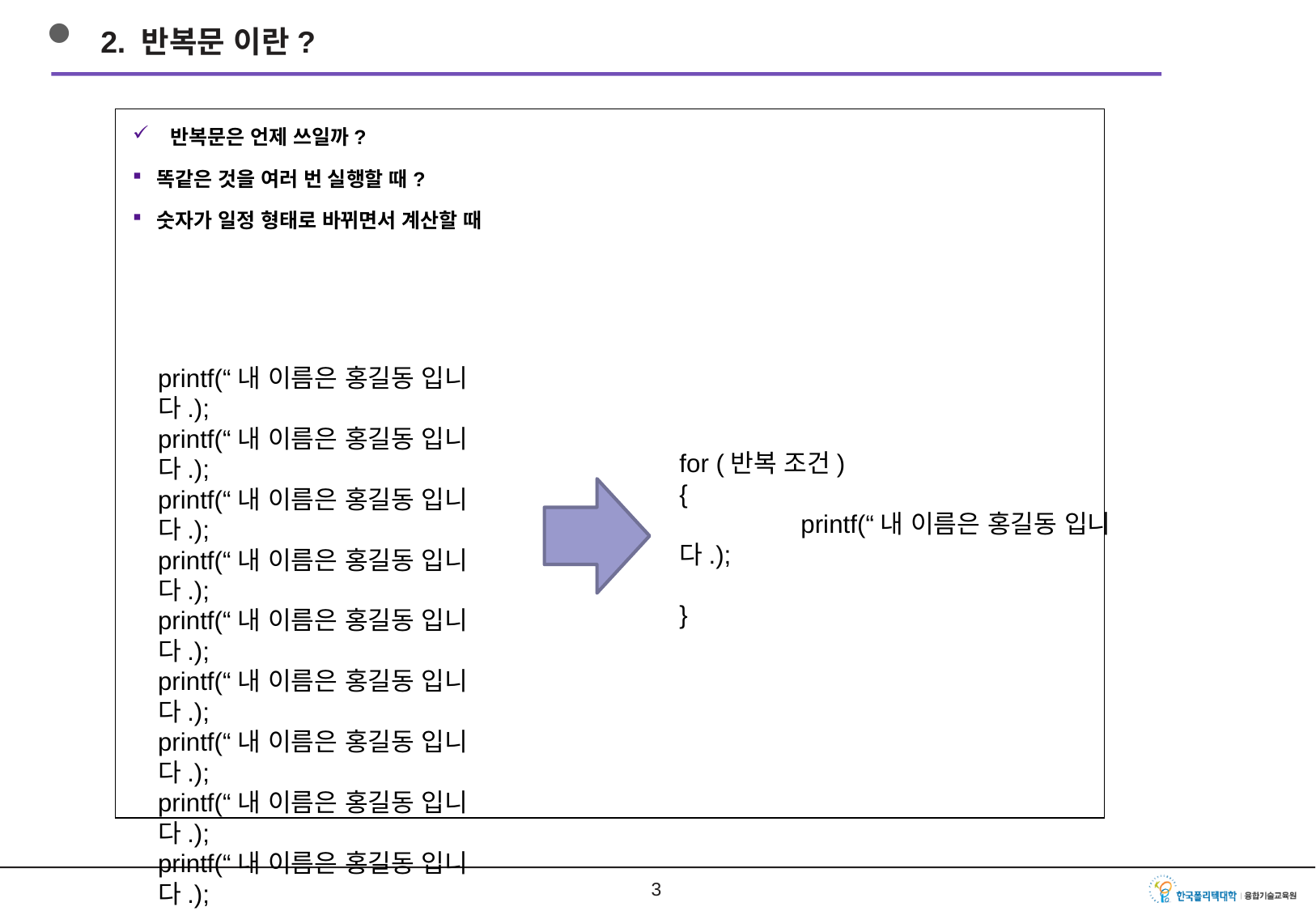

2. 반복문 이란?
반복문은 언제 쓰일까?
똑같은 것을 여러 번 실행할 때?
숫자가 일정 형태로 바뀌면서 계산할 때
printf(“내 이름은 홍길동 입니다.);
printf(“내 이름은 홍길동 입니다.);
printf(“내 이름은 홍길동 입니다.);
printf(“내 이름은 홍길동 입니다.);
printf(“내 이름은 홍길동 입니다.);
printf(“내 이름은 홍길동 입니다.);
printf(“내 이름은 홍길동 입니다.);
printf(“내 이름은 홍길동 입니다.);
printf(“내 이름은 홍길동 입니다.);
printf(“내 이름은 홍길동 입니다.);
printf(“내 이름은 홍길동 입니다.);
printf(“내 이름은 홍길동 입니다.);
printf(“내 이름은 홍길동 입니다.);

for (반복 조건)
{
	printf(“내 이름은 홍길동 입니다.);

}

3